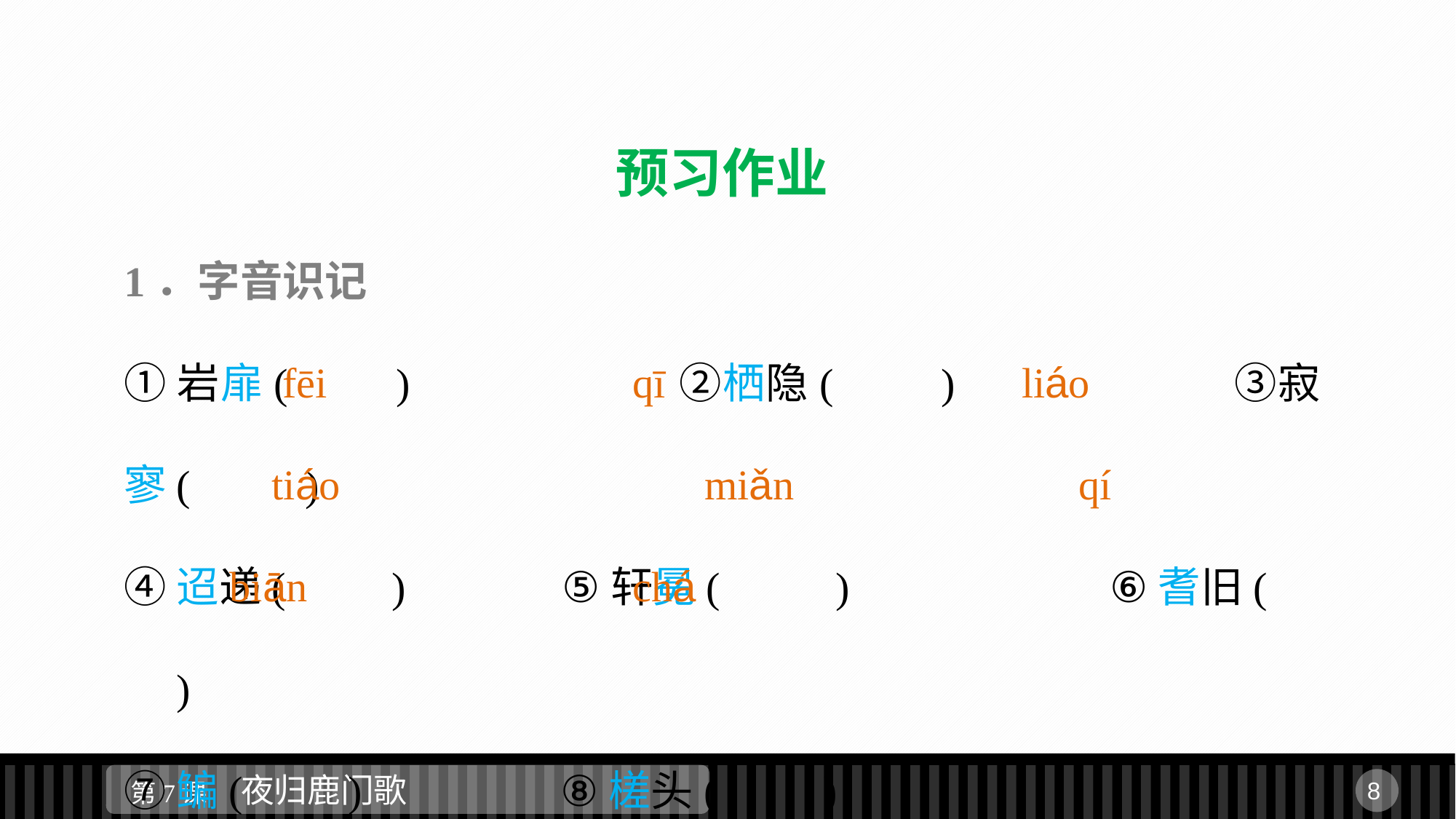

预习作业
1．字音识记
①岩扉(　　)　　		②栖隐(　　)　　		③寂寥(　 　)
④迢递(　　)    		⑤轩冕(　　 )    		⑥耆旧(　　)
⑦鳊(　　)      		⑧槎头(　　)
      fēi　		        qī　			   liáo
     tiáo		               miǎn　		         qí
 biān　		        chá